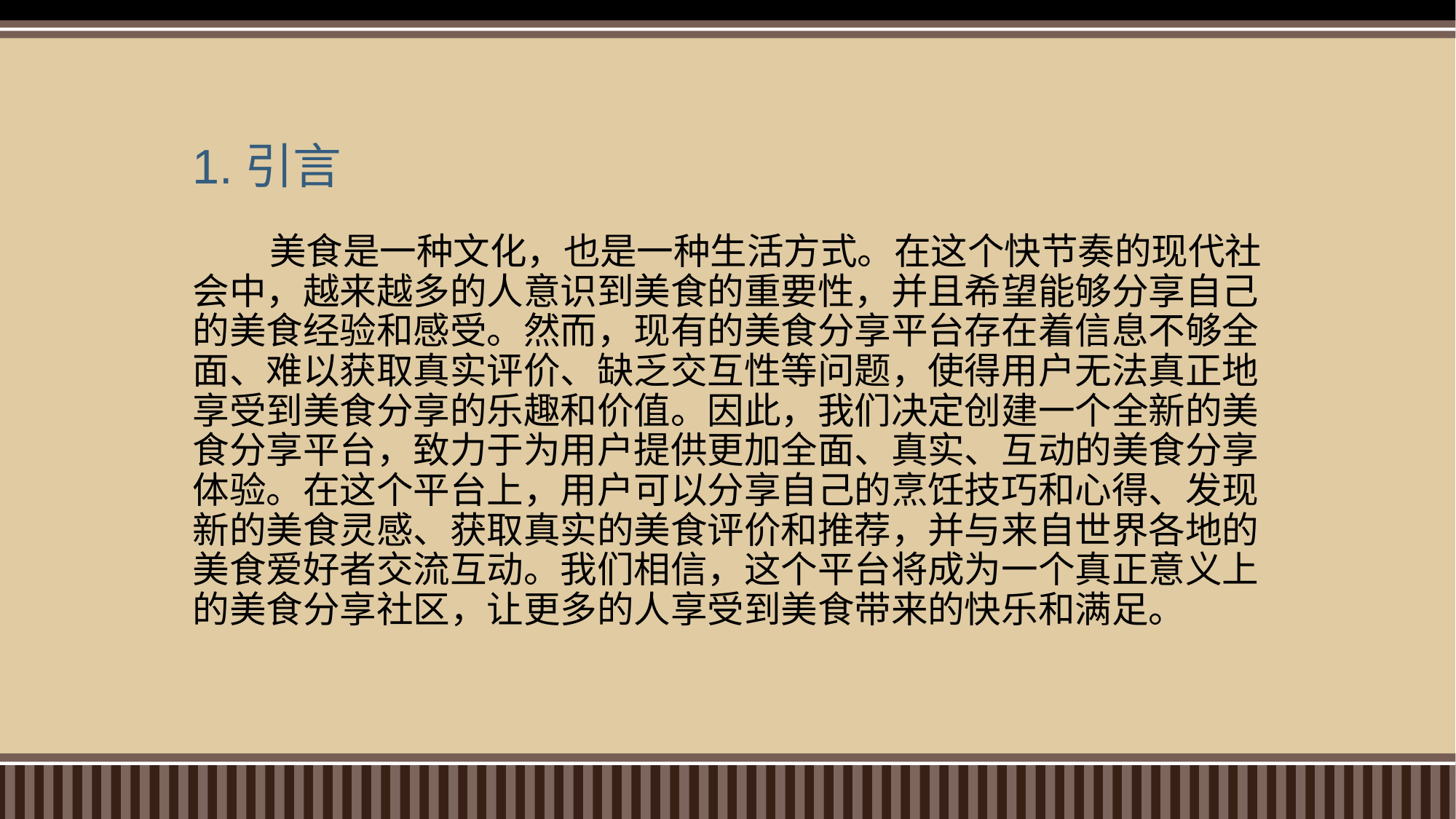

# 1.引言
美食是一种文化，也是一种生活方式。在这个快节奏的现代社会中，越来越多的人意识到美食的重要性，并且希望能够分享自己的美食经验和感受。然而，现有的美食分享平台存在着信息不够全面、难以获取真实评价、缺乏交互性等问题，使得用户无法真正地享受到美食分享的乐趣和价值。因此，我们决定创建一个全新的美食分享平台，致力于为用户提供更加全面、真实、互动的美食分享体验。在这个平台上，用户可以分享自己的烹饪技巧和心得、发现新的美食灵感、获取真实的美食评价和推荐，并与来自世界各地的美食爱好者交流互动。我们相信，这个平台将成为一个真正意义上的美食分享社区，让更多的人享受到美食带来的快乐和满足。